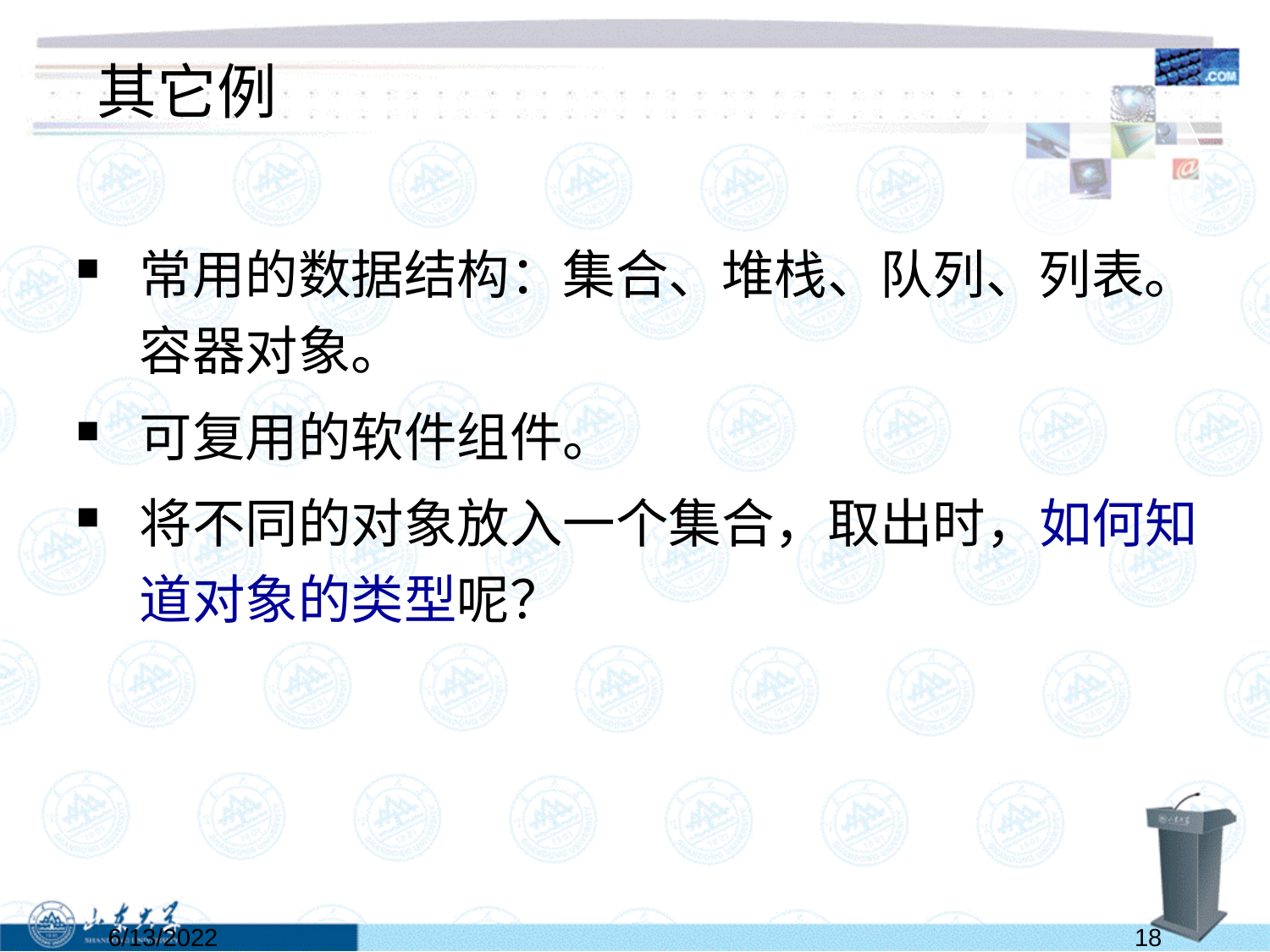

# 其它例

常用的数据结构：集合、堆栈、队列、列表。容器对象。
可复用的软件组件。
将不同的对象放入一个集合，取出时，如何知道对象的类型呢？
6/13/2022
18